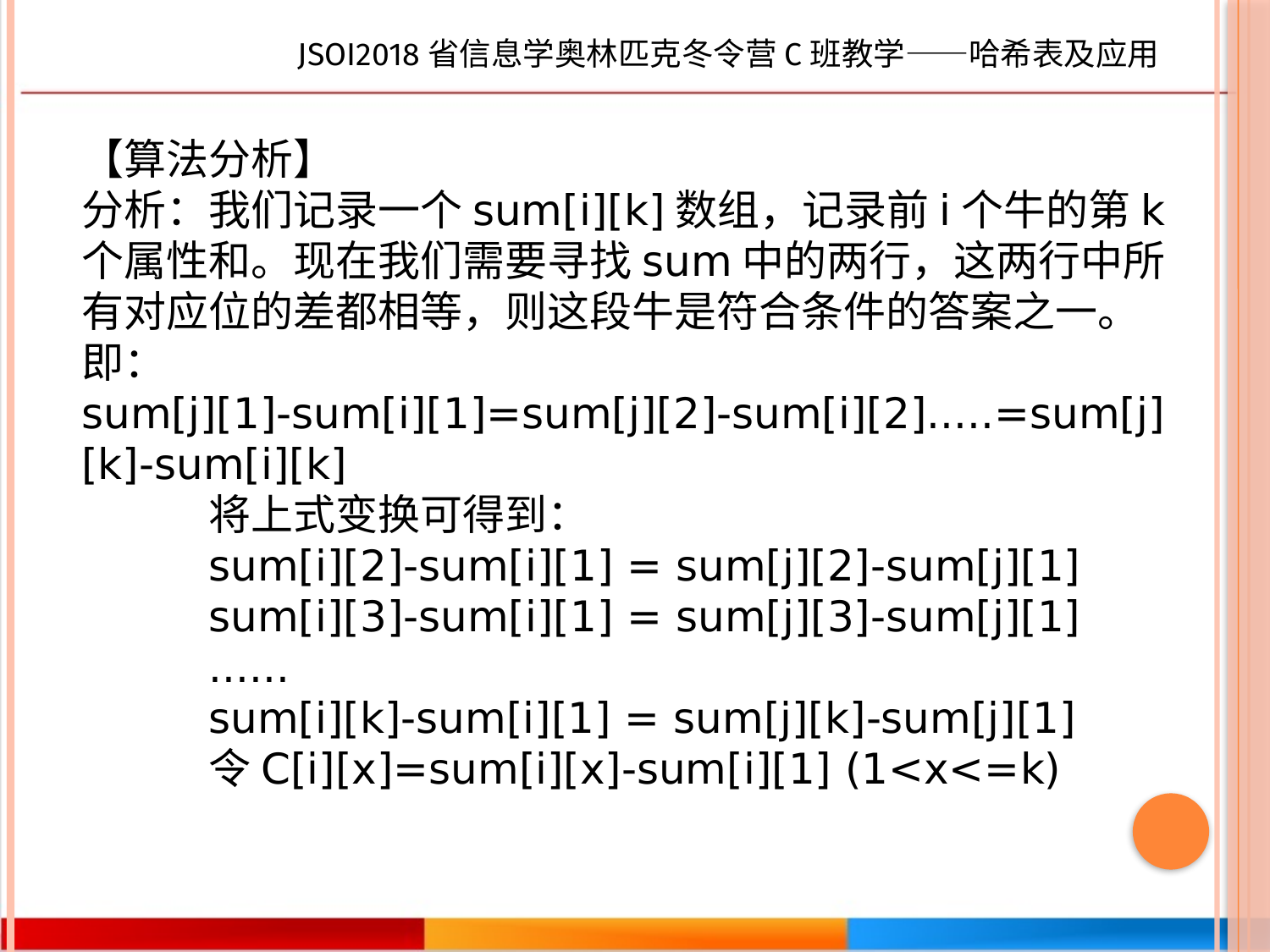

JSOI2018省信息学奥林匹克冬令营C班教学——哈希表及应用
【算法分析】
分析：我们记录一个sum[i][k]数组，记录前i个牛的第k个属性和。现在我们需要寻找sum中的两行，这两行中所有对应位的差都相等，则这段牛是符合条件的答案之一。
即：
sum[j][1]-sum[i][1]=sum[j][2]-sum[i][2].....=sum[j][k]-sum[i][k]
	将上式变换可得到：
	sum[i][2]-sum[i][1] = sum[j][2]-sum[j][1]
	sum[i][3]-sum[i][1] = sum[j][3]-sum[j][1]
	......
	sum[i][k]-sum[i][1] = sum[j][k]-sum[j][1]
	令C[i][x]=sum[i][x]-sum[i][1] (1<x<=k)